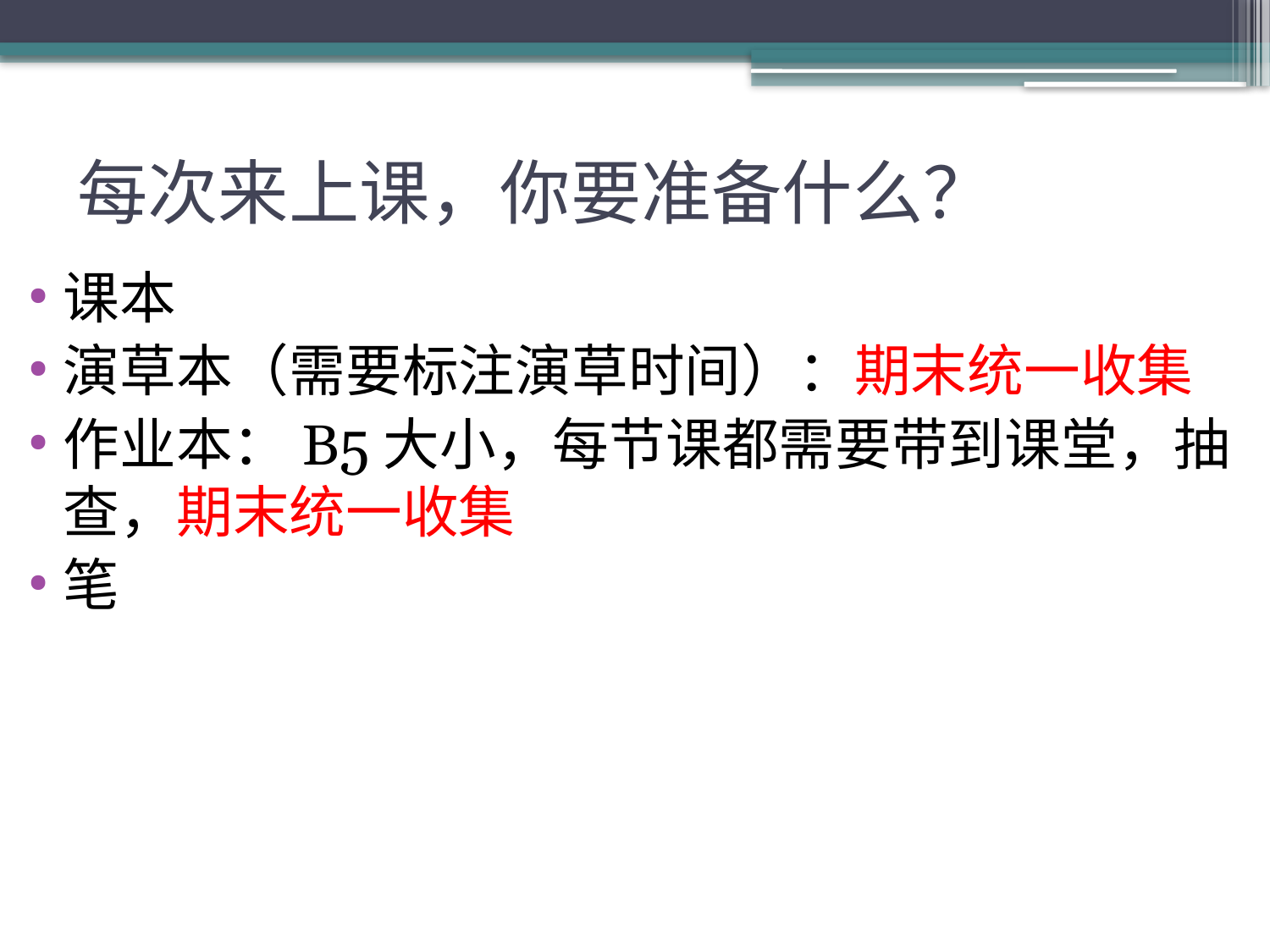

# 每次来上课，你要准备什么？
课本
演草本（需要标注演草时间）：期末统一收集
作业本：B5大小，每节课都需要带到课堂，抽查，期末统一收集
笔